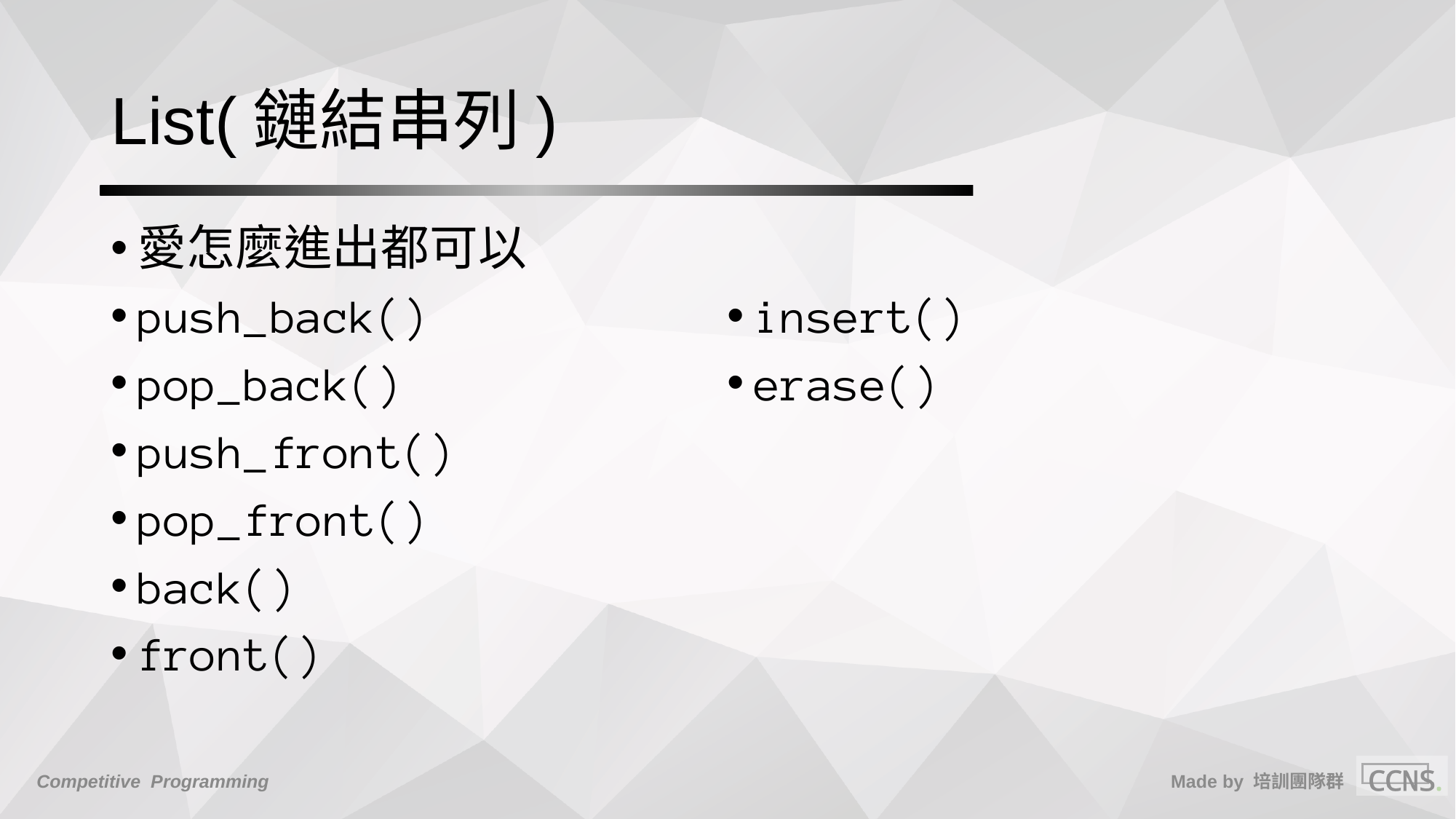

# List(鏈結串列)
愛怎麼進出都可以
push_back()
pop_back()
push_front()
pop_front()
back()
front()

insert()
erase()